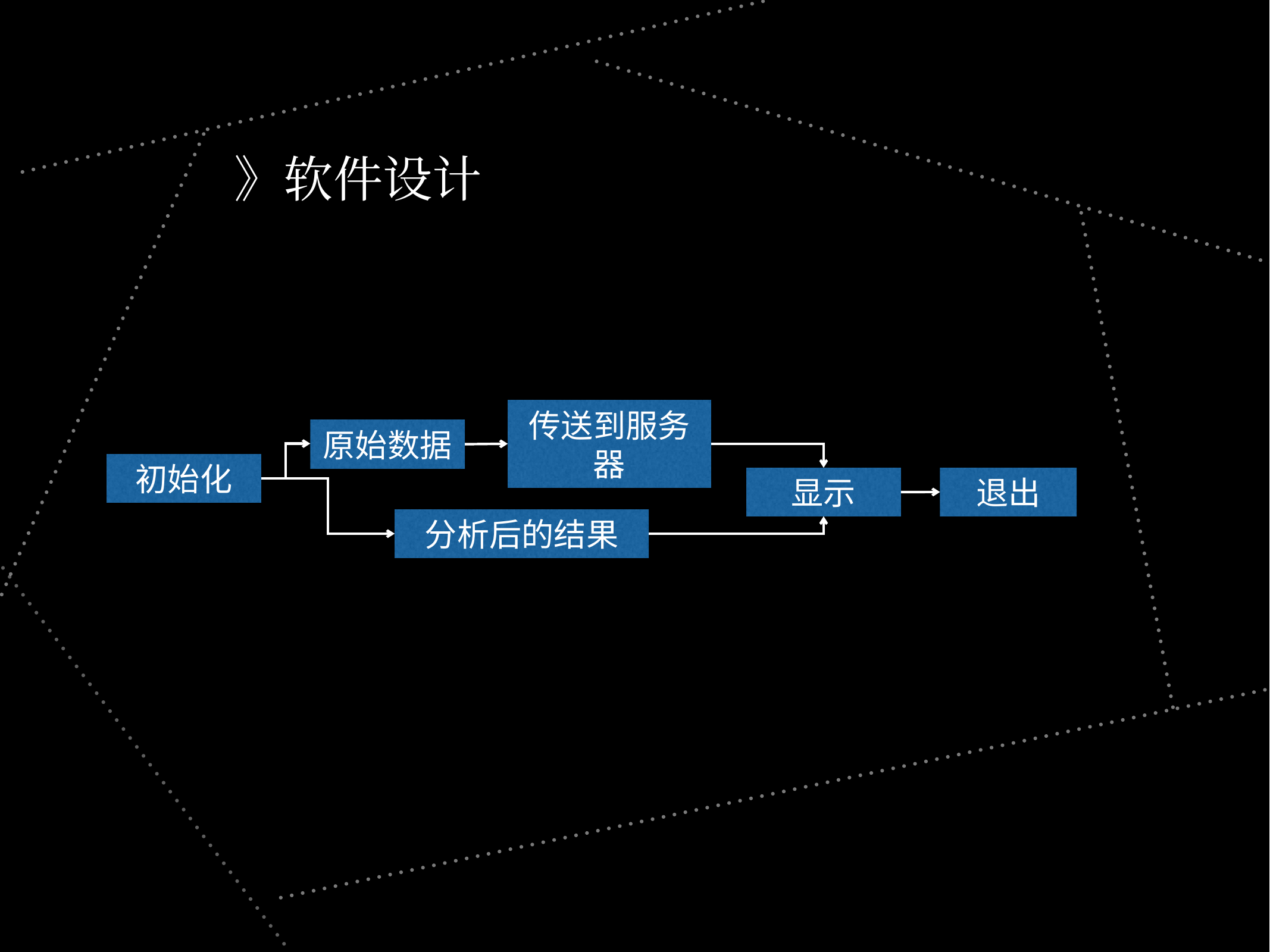

》软件设计

传送到服务器
原始数据
初始化
显示
退出
分析后的结果